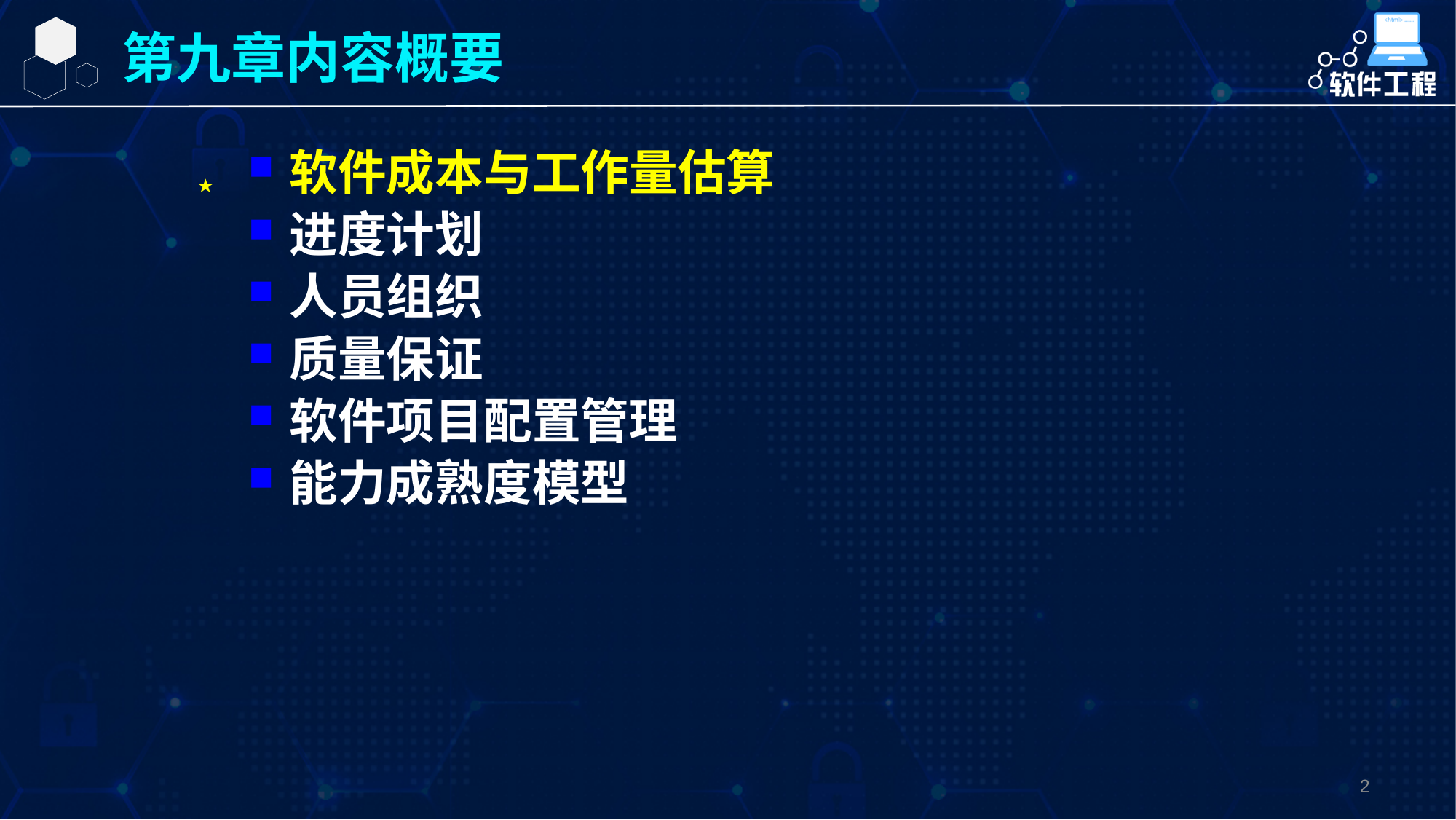

2
第九章内容概要
软件成本与工作量估算
进度计划
人员组织
质量保证
软件项目配置管理
能力成熟度模型
★